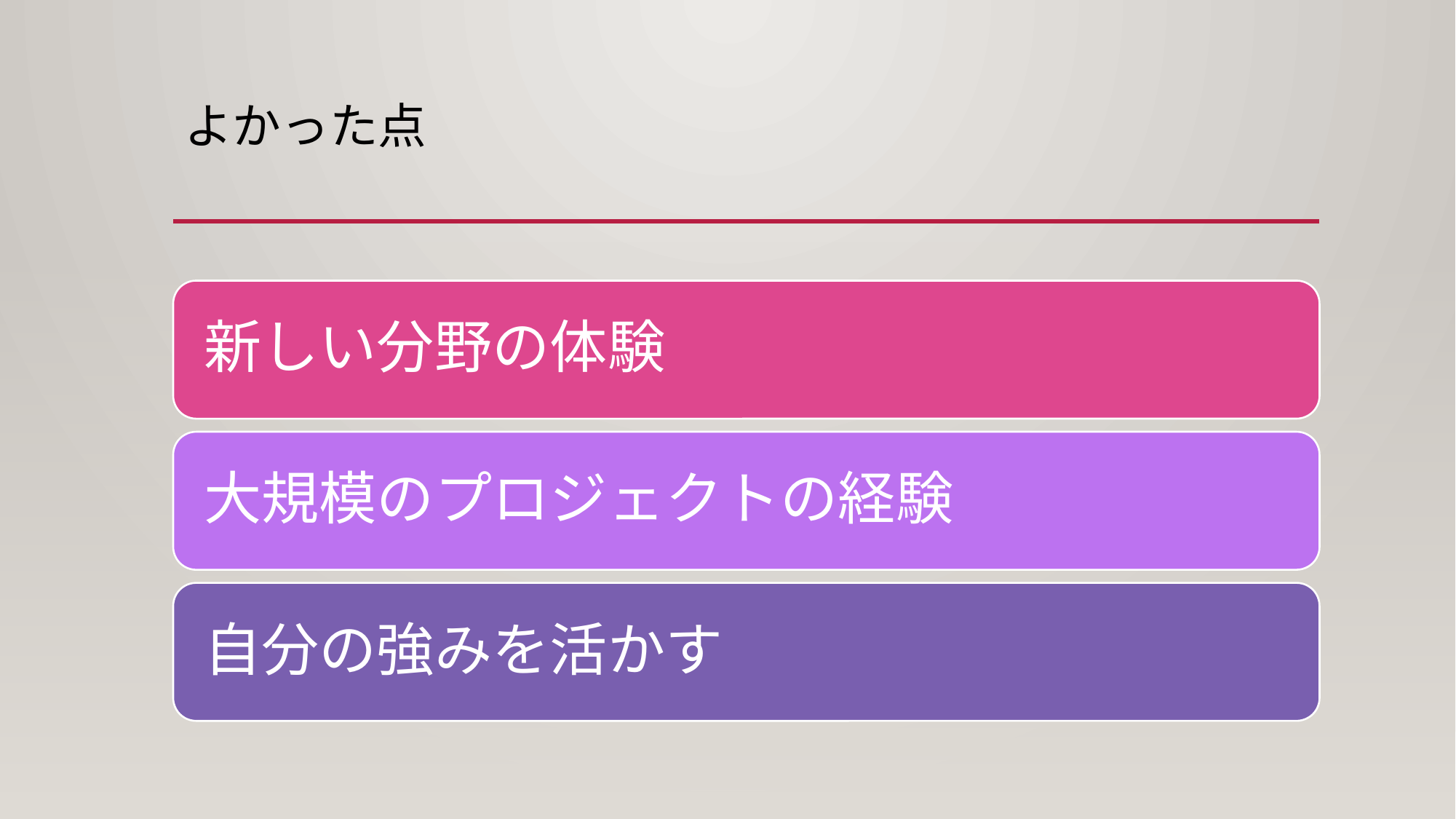

# よかった点

新しい分野の体験
大規模のプロジェクトの経験
自分の強みを活かす